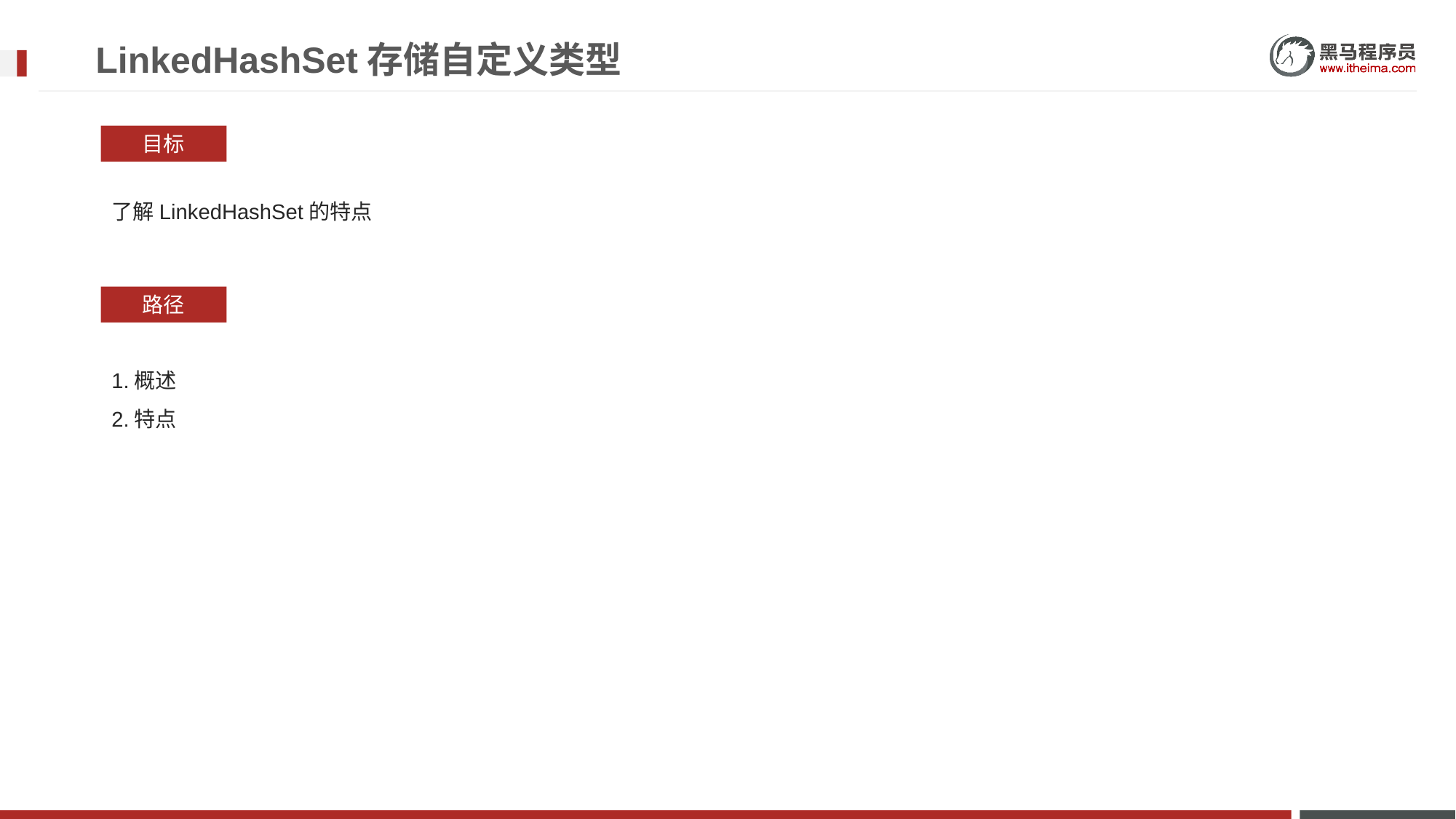

# LinkedHashSet存储自定义类型
目标
了解LinkedHashSet的特点
路径
1.概述
2.特点